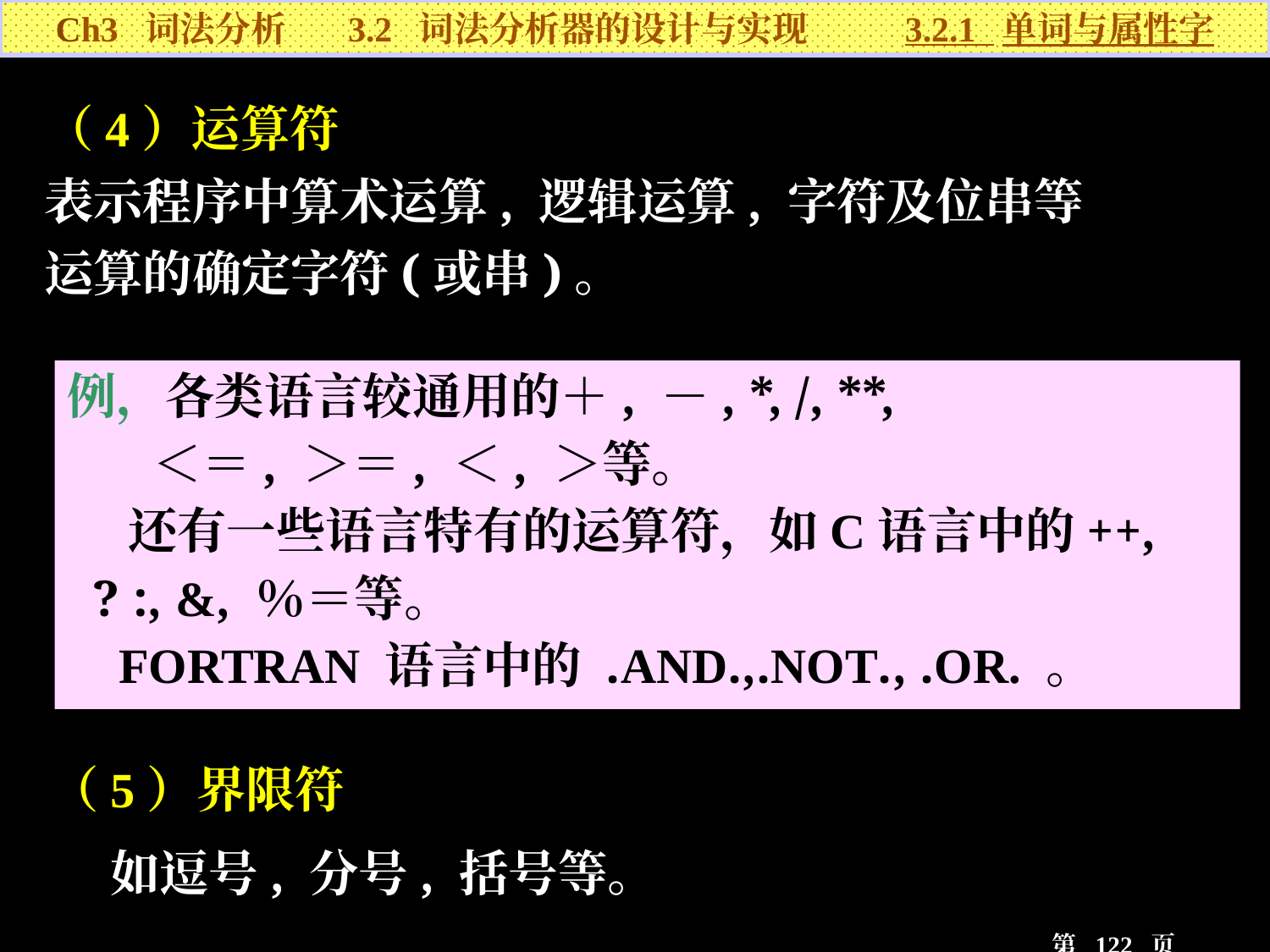

Ch3  词法分析      3.2  词法分析器的设计与实现          3.2.1  单词与属性字
（4）运算符
表示程序中算术运算, 逻辑运算, 字符及位串等
运算的确定字符(或串)。
例，各类语言较通用的＋, －, *, /, **,
      ＜＝, ＞＝, ＜, ＞等。
    还有一些语言特有的运算符，如C语言中的++,
  ? :, &, ％＝等。
    FORTRAN 语言中的 .AND.,.NOT., .OR. 。
（5）界限符
    如逗号, 分号, 括号等。